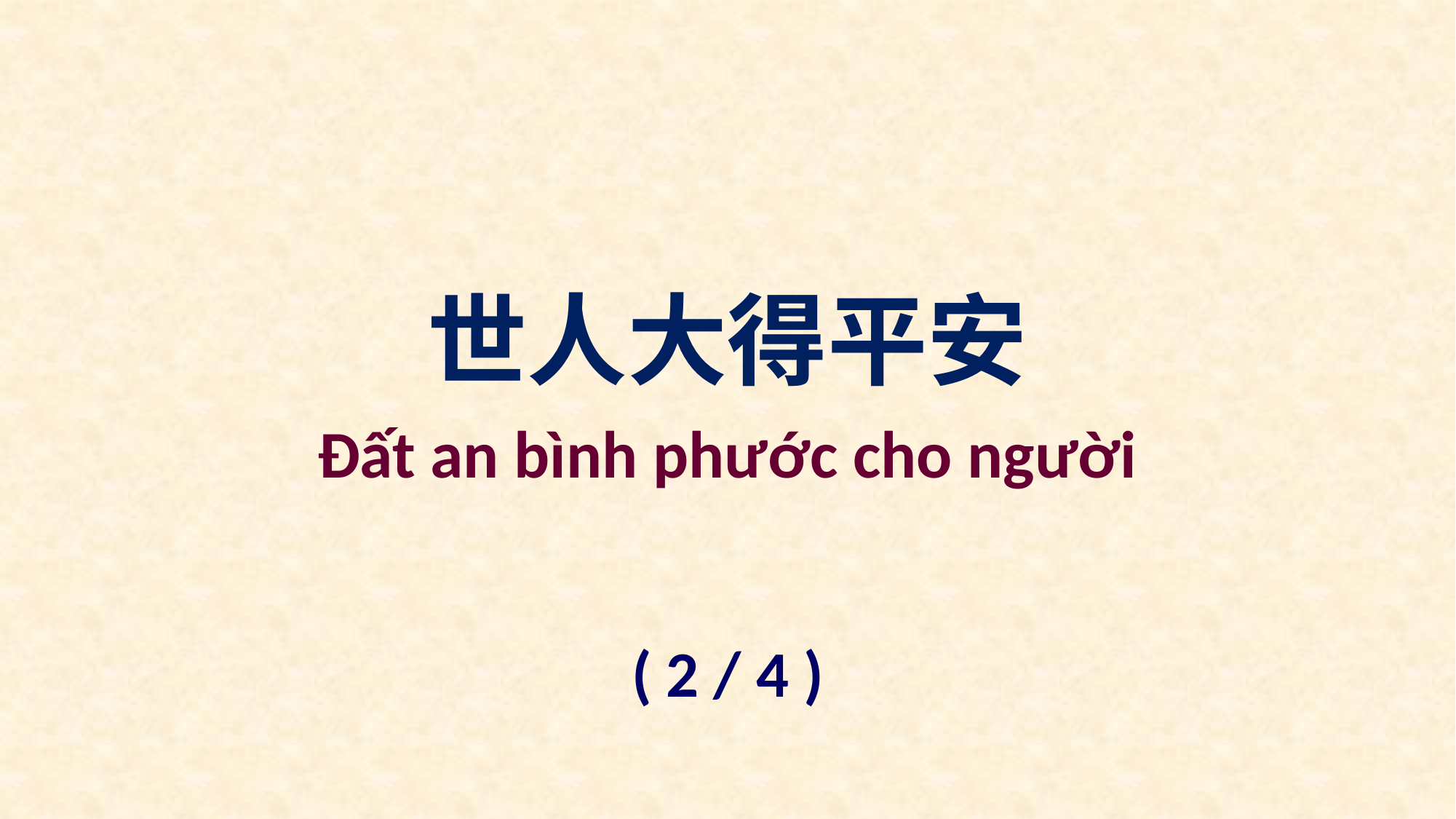

世人大得平安
Đất an bình phước cho người
( 2 / 4 )